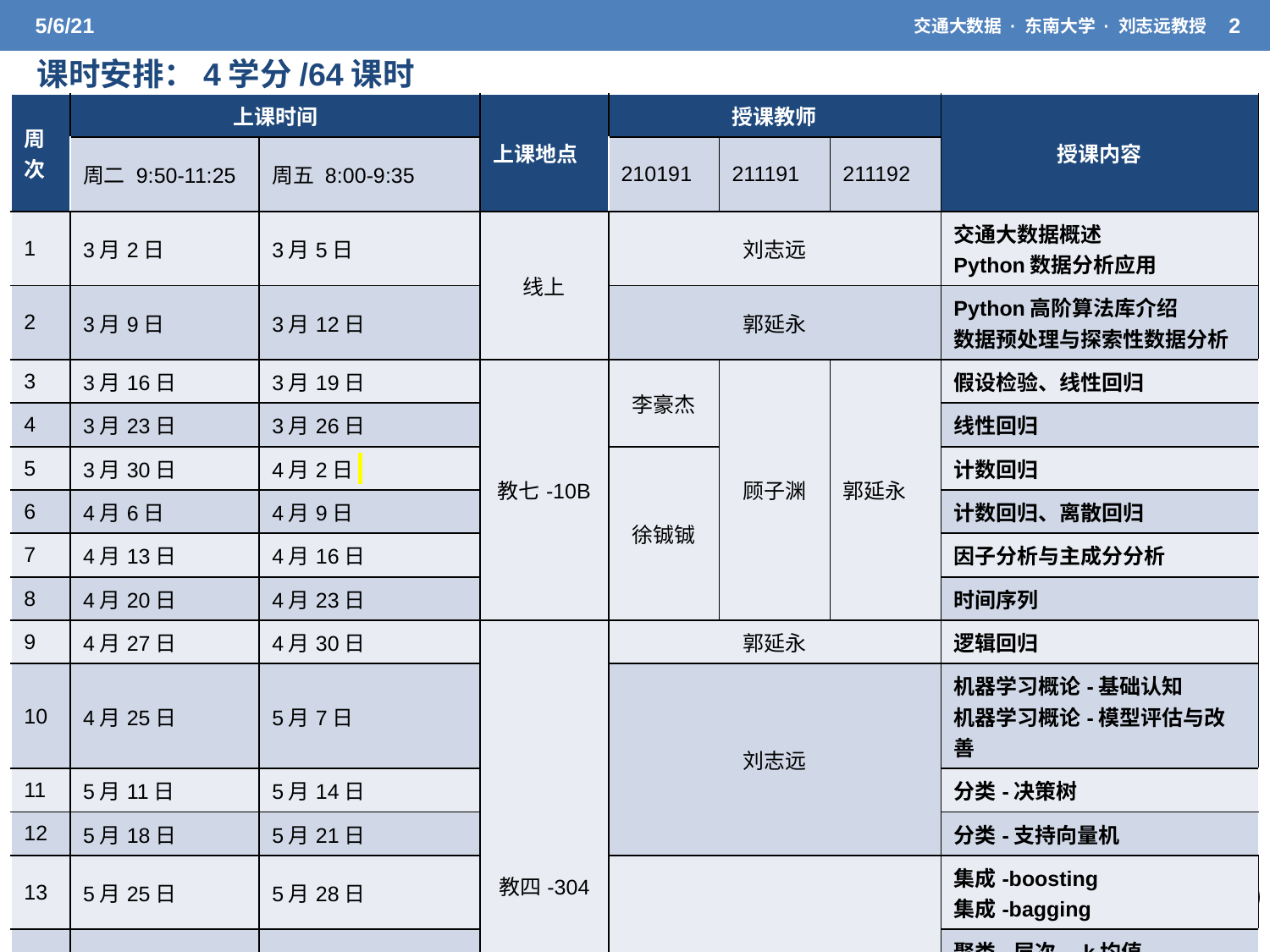

5/6/21
交通大数据 · 东南大学 · 刘志远教授
2
课时安排：4学分/64课时
| 周次 | 上课时间 |  | 上课地点 | 授课教师 |  |  | 授课内容 |
| --- | --- | --- | --- | --- | --- | --- | --- |
|  | 周二 9:50-11:25 | 周五 8:00-9:35 |  | 210191 | 211191 | 211192 |  |
| 1 | 3月2日 | 3月5日 | 线上 | 刘志远 |  |  | 交通大数据概述 Python数据分析应用 |
| 2 | 3月9日 | 3月12日 |  | 郭延永 |  |  | Python高阶算法库介绍 数据预处理与探索性数据分析 |
| 3 | 3月16日 | 3月19日 | 教七-10B | 李豪杰 | 顾子渊 | 郭延永 | 假设检验、线性回归 |
| 4 | 3月23日 | 3月26日 |  |  |  |  | 线性回归 |
| 5 | 3月30日 | 4月2日 |  | 徐铖铖 |  |  | 计数回归 |
| 6 | 4月6日 | 4月9日 |  |  |  |  | 计数回归、离散回归 |
| 7 | 4月13日 | 4月16日 |  |  |  |  | 因子分析与主成分分析 |
| 8 | 4月20日 | 4月23日 |  |  |  |  | 时间序列 |
| 9 | 4月27日 | 4月30日 | 教四-304 | 郭延永 |  |  | 逻辑回归 |
| 10 | 4月25日 | 5月7日 |  | 刘志远 |  |  | 机器学习概论-基础认知 机器学习概论-模型评估与改善 |
| 11 | 5月11日 | 5月14日 |  |  |  |  | 分类-决策树 |
| 12 | 5月18日 | 5月21日 |  |  |  |  | 分类-支持向量机 |
| 13 | 5月25日 | 5月28日 |  | 张文波 |  |  | 集成-boosting 集成-bagging |
| 14 | 6月1日 | 6月4日 |  |  |  |  | 聚类-层次、k均值 聚类-高斯混合、DBSCAN |
| 15 | 6月8日 | 6月11日 |  |  |  |  | 神经网络基础 深度学习-卷积与时间序列 |
| 16 | 6月15日 | 6月18日 |  |  |  |  | 深度学习-时间序列与图GCN 分布式计算 |